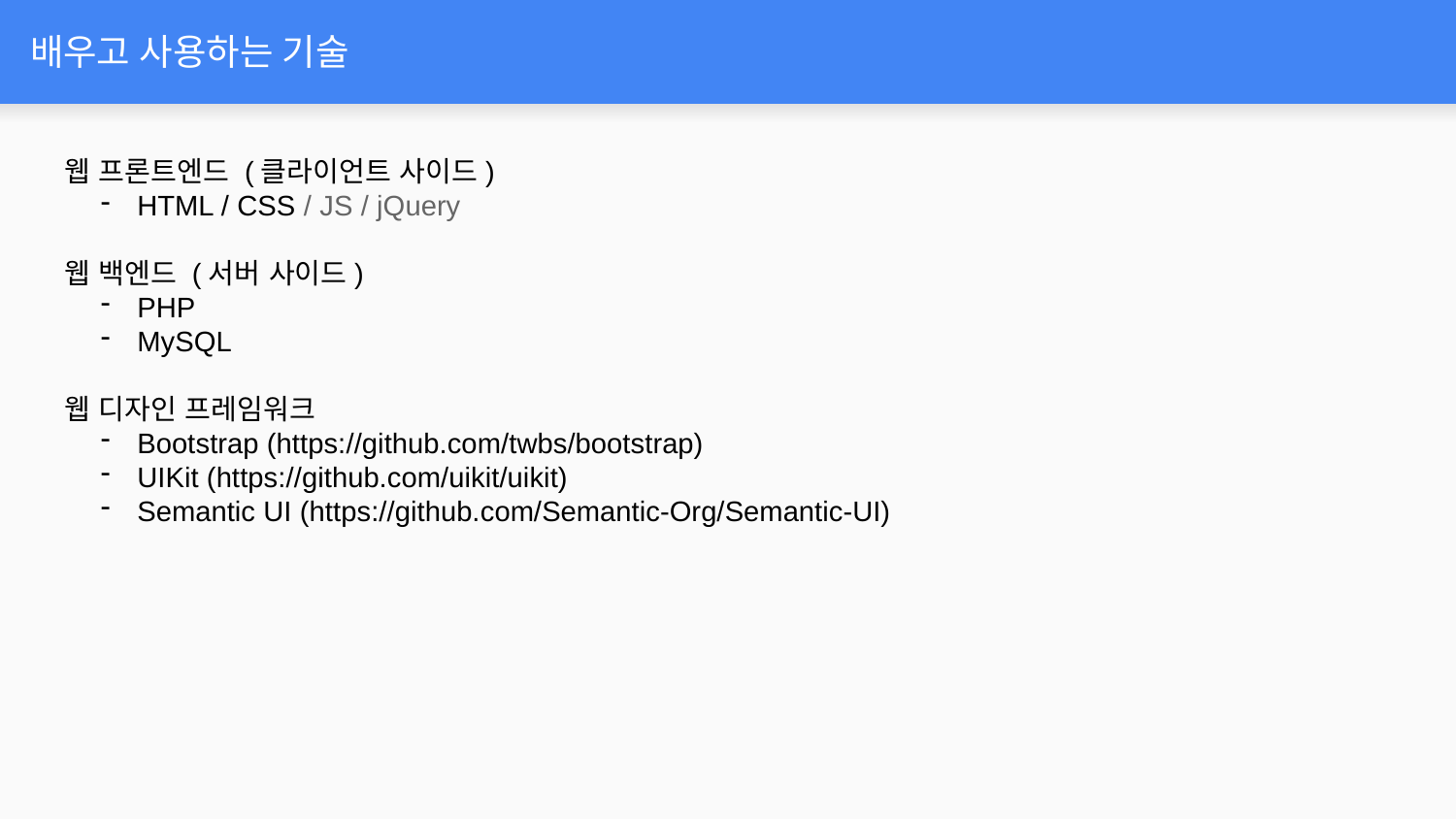

# 배우고 사용하는 기술
웹 프론트엔드 (클라이언트 사이드)
HTML / CSS / JS / jQuery

웹 백엔드 (서버 사이드)
PHP
MySQL

웹 디자인 프레임워크
Bootstrap (https://github.com/twbs/bootstrap)
UIKit (https://github.com/uikit/uikit)
Semantic UI (https://github.com/Semantic-Org/Semantic-UI)